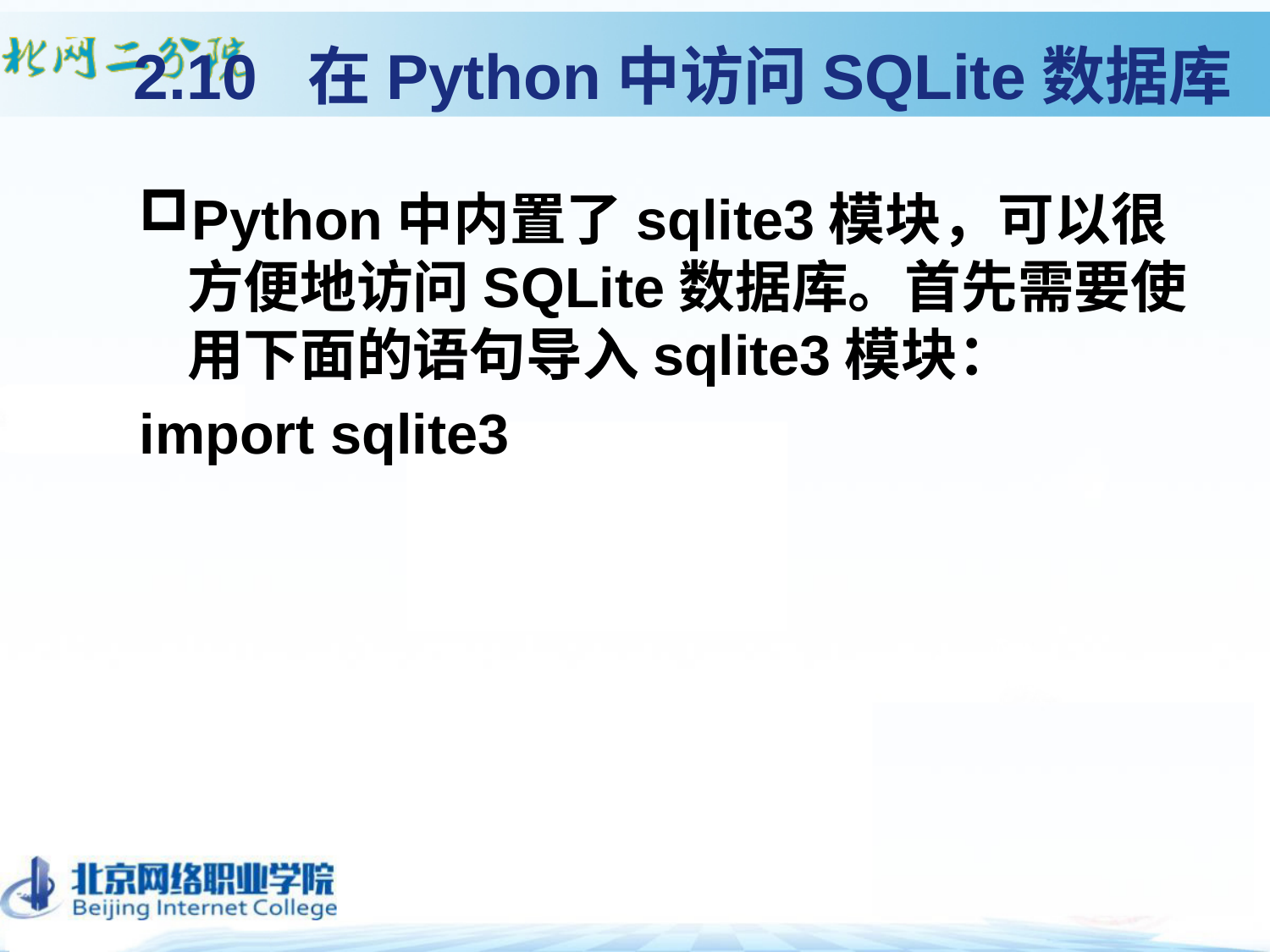

# 2.10  在Python中访问SQLite数据库
Python中内置了sqlite3模块，可以很方便地访问SQLite数据库。首先需要使用下面的语句导入sqlite3模块：
import sqlite3